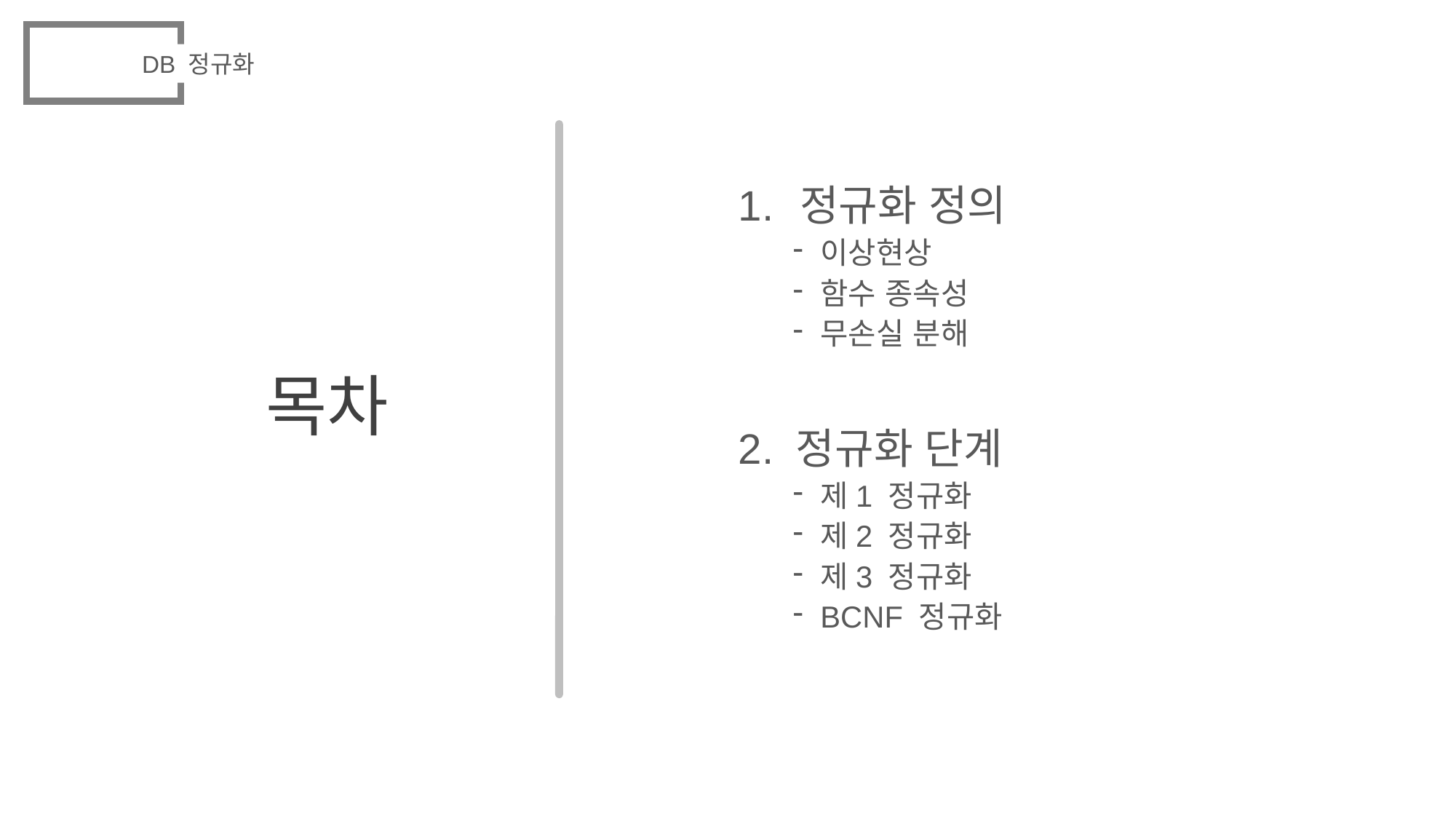

정규화 정의
이상현상
함수 종속성
무손실 분해

2. 정규화 단계
제1 정규화
제2 정규화
제3 정규화
BCNF 정규화

DB 정규화
# 목차